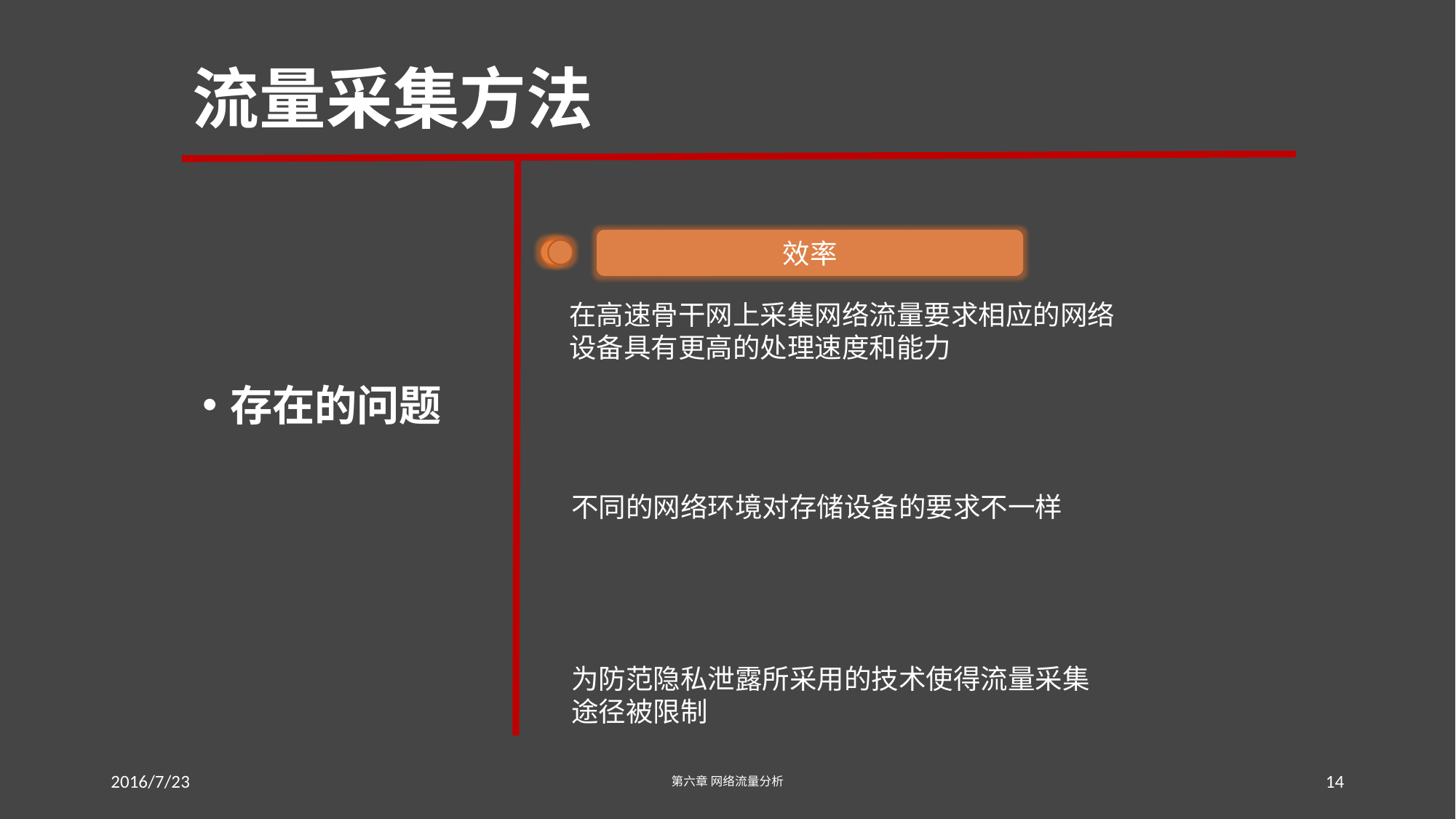

# 流量采集方法

效率

在高速骨干网上采集网络流量要求相应的网络设备具有更高的处理速度和能力
存在的问题
存储容量

不同的网络环境对存储设备的要求不一样
安全问题

为防范隐私泄露所采用的技术使得流量采集途径被限制
2016/7/23
第六章 网络流量分析
14